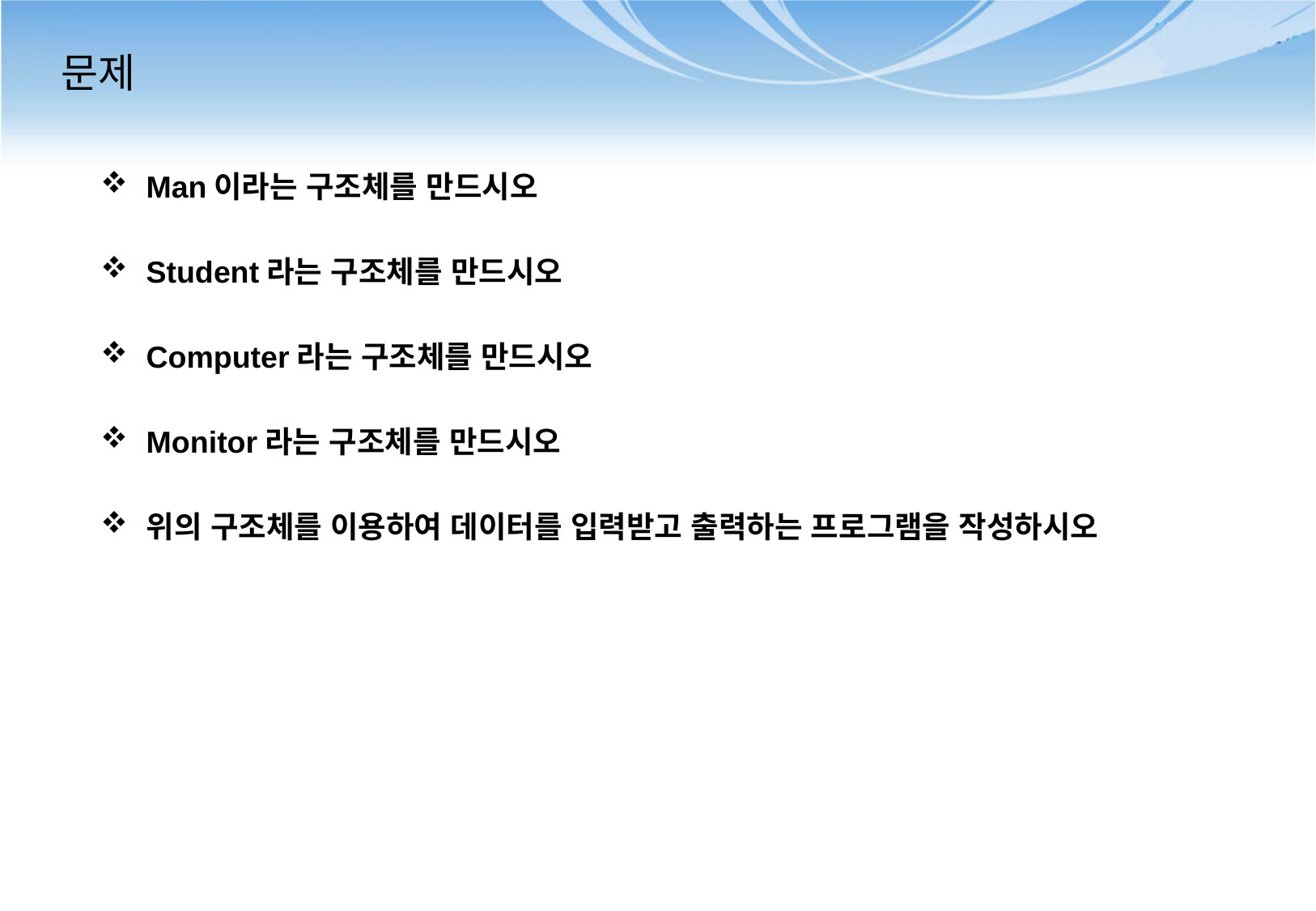

# 문제
Man이라는 구조체를 만드시오

Student라는 구조체를 만드시오

Computer라는 구조체를 만드시오

Monitor라는 구조체를 만드시오

위의 구조체를 이용하여 데이터를 입력받고 출력하는 프로그램을 작성하시오